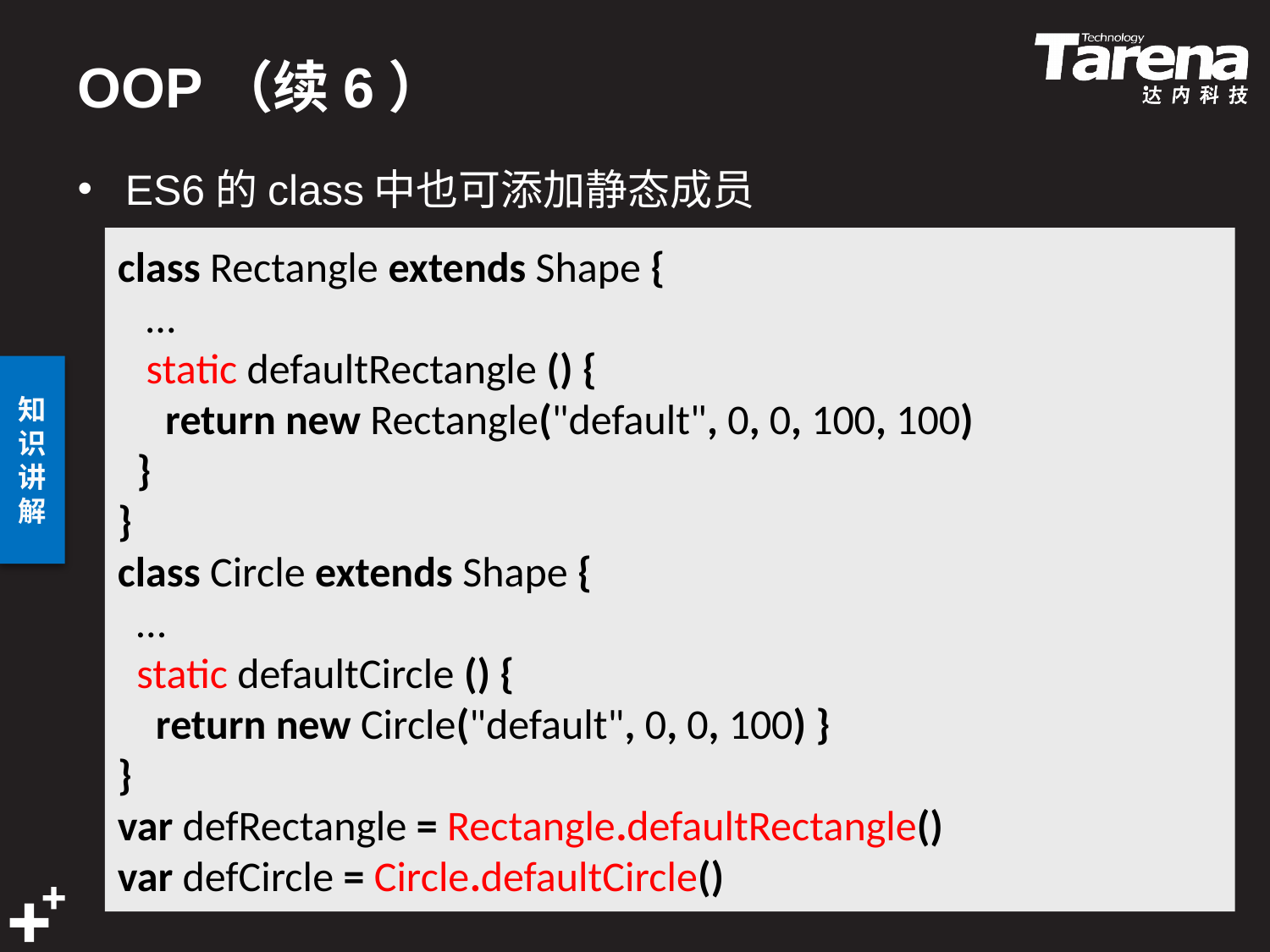

# OOP（续6）
ES6的class中也可添加静态成员
class Rectangle extends Shape {
   …
   static defaultRectangle () {
     return new Rectangle("default", 0, 0, 100, 100)
  }
}
class Circle extends Shape {
  …
  static defaultCircle () {
    return new Circle("default", 0, 0, 100) }
}
var defRectangle = Rectangle.defaultRectangle()
var defCircle = Circle.defaultCircle()